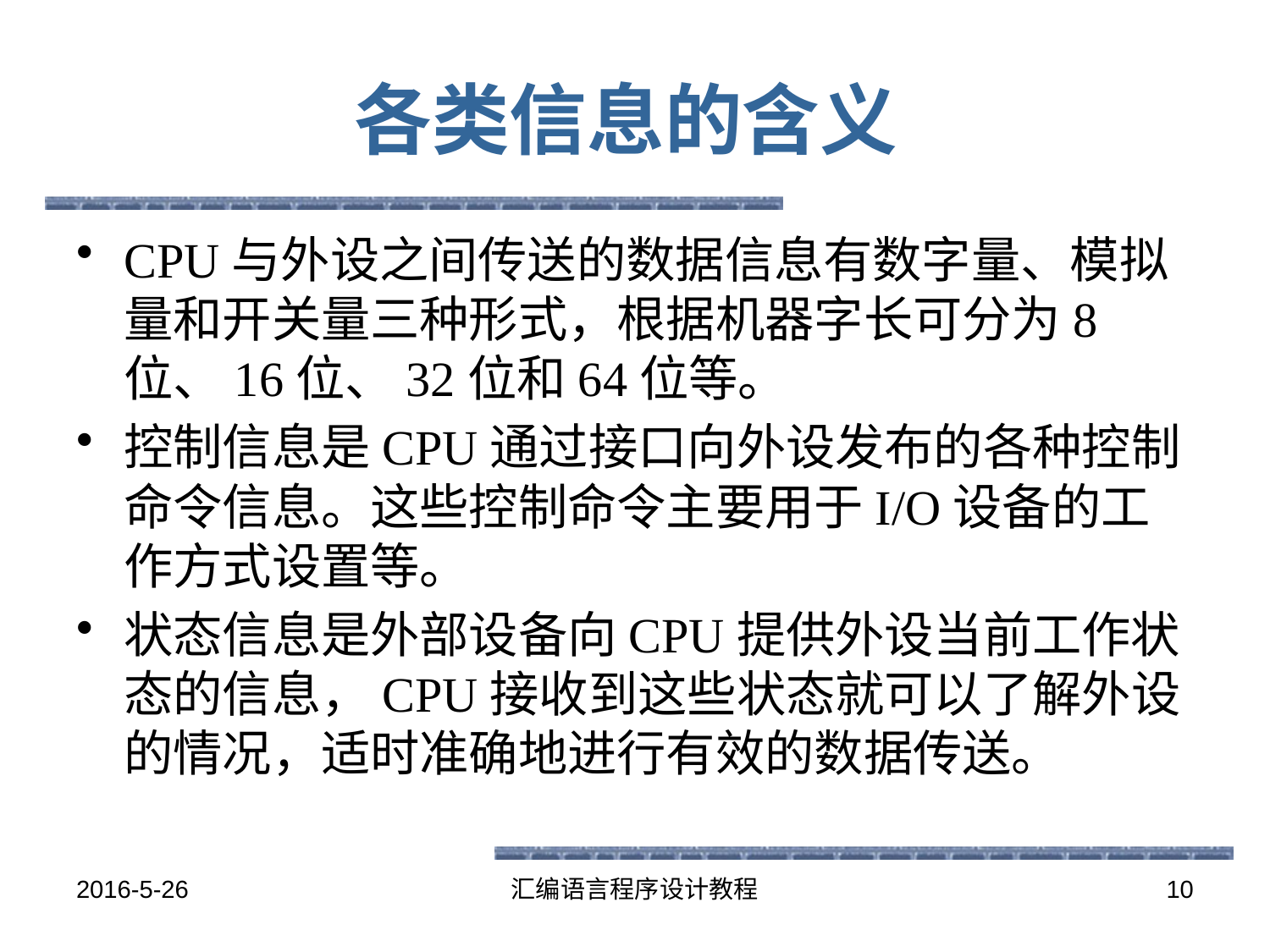

# 各类信息的含义
CPU与外设之间传送的数据信息有数字量、模拟量和开关量三种形式，根据机器字长可分为8位、16位、32位和64位等。
控制信息是CPU通过接口向外设发布的各种控制命令信息。这些控制命令主要用于I/O设备的工作方式设置等。
状态信息是外部设备向CPU提供外设当前工作状态的信息，CPU接收到这些状态就可以了解外设的情况，适时准确地进行有效的数据传送。
2016-5-26
汇编语言程序设计教程
10